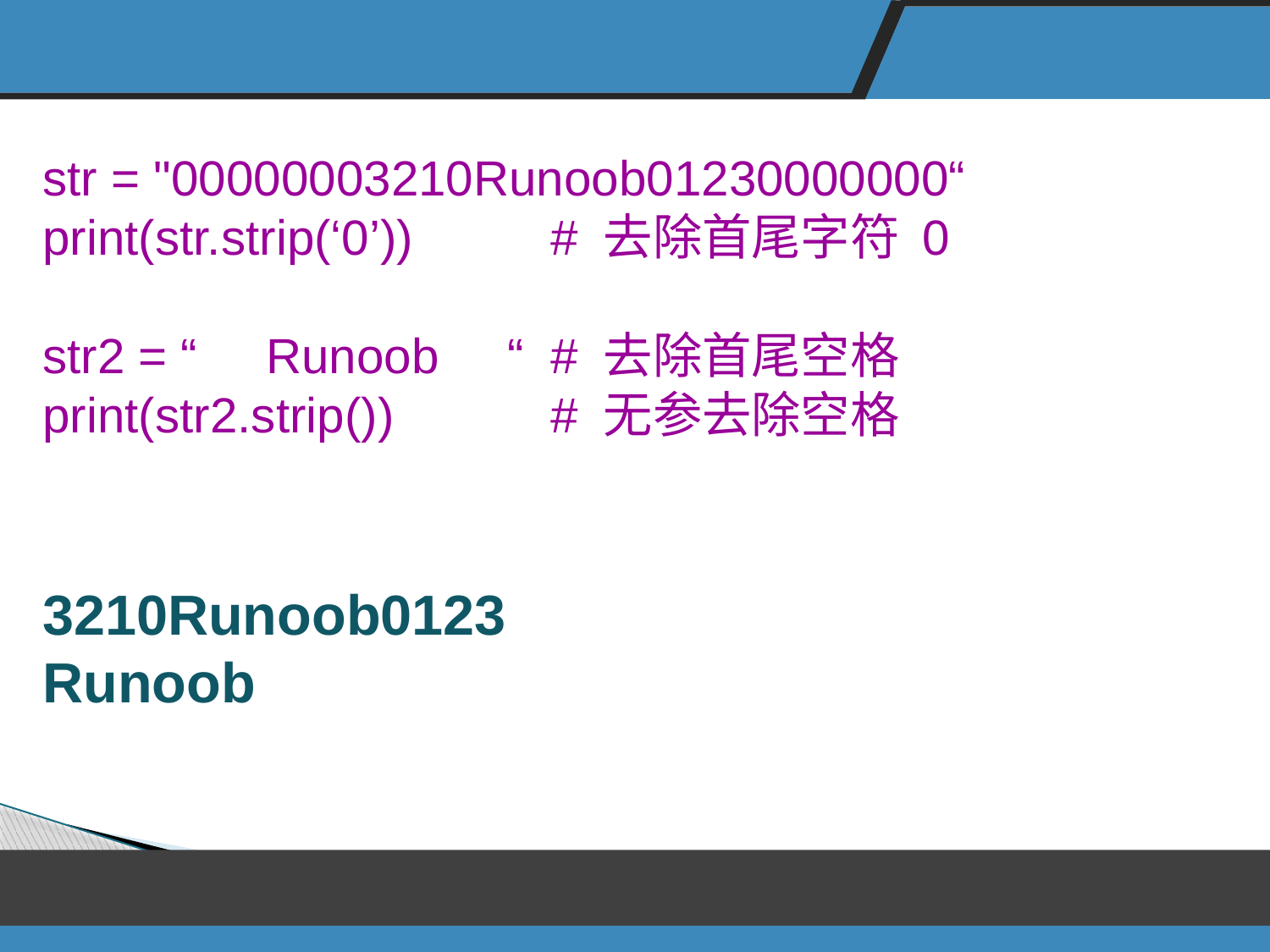

str = "00000003210Runoob01230000000“
print(str.strip(‘0’))		# 去除首尾字符 0

str2 = “     Runoob     “ 	# 去除首尾空格
print(str2.strip())		# 无参去除空格

3210Runoob0123
Runoob